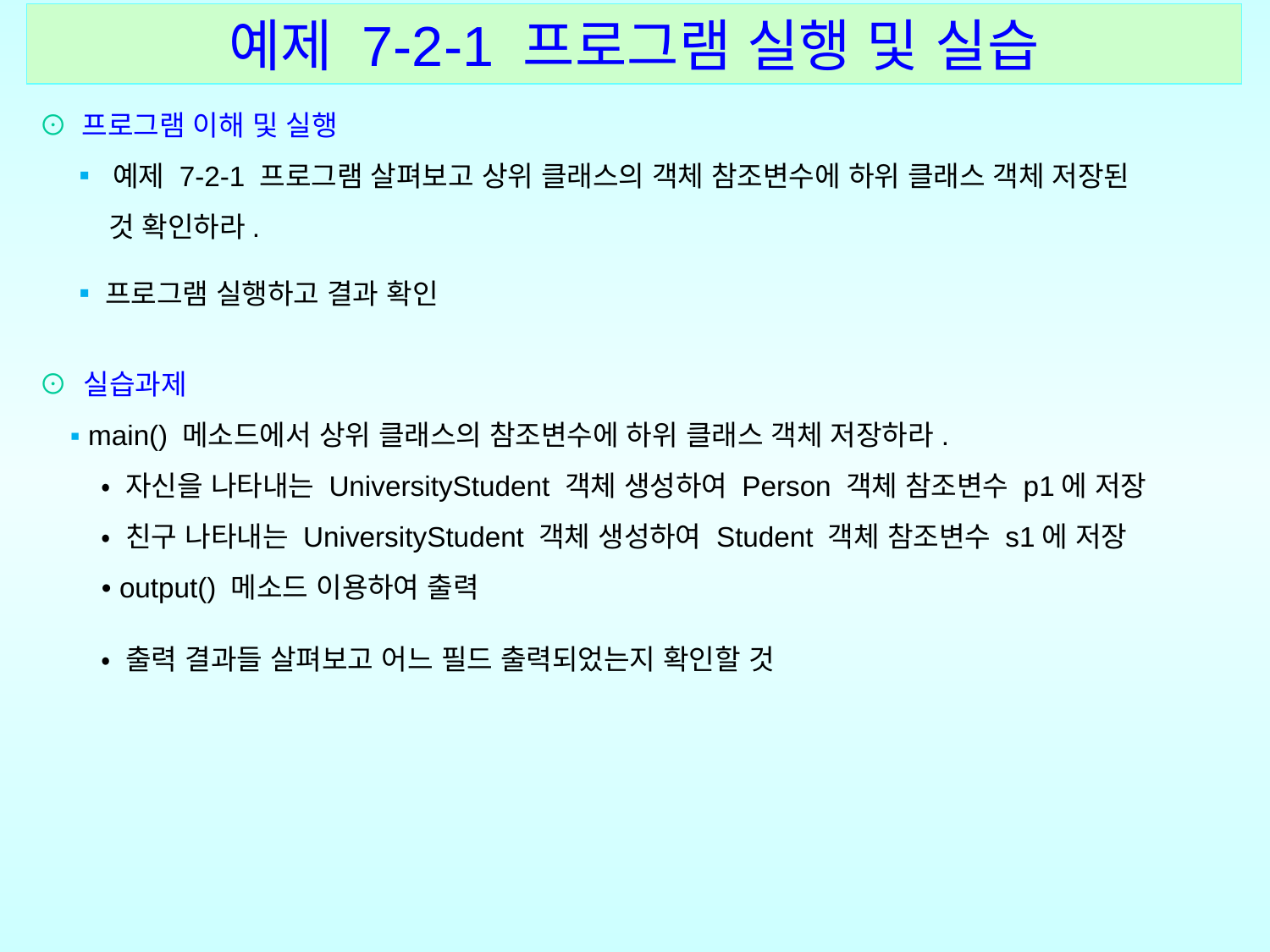

예제 7-2-1 프로그램 실행 및 실습
⊙ 프로그램 이해 및 실행
    ▪ 예제 7-2-1 프로그램 살펴보고 상위 클래스의 객체 참조변수에 하위 클래스 객체 저장된
        것 확인하라.

    ▪프로그램 실행하고 결과 확인

⊙ 실습과제
    ▪ main() 메소드에서 상위 클래스의 참조변수에 하위 클래스 객체 저장하라.
        • 자신을 나타내는 UniversityStudent 객체 생성하여 Person 객체 참조변수 p1에 저장
        • 친구 나타내는 UniversityStudent 객체 생성하여 Student 객체 참조변수 s1에 저장
        • output() 메소드 이용하여 출력
        • 출력 결과들 살펴보고 어느 필드 출력되었는지 확인할 것